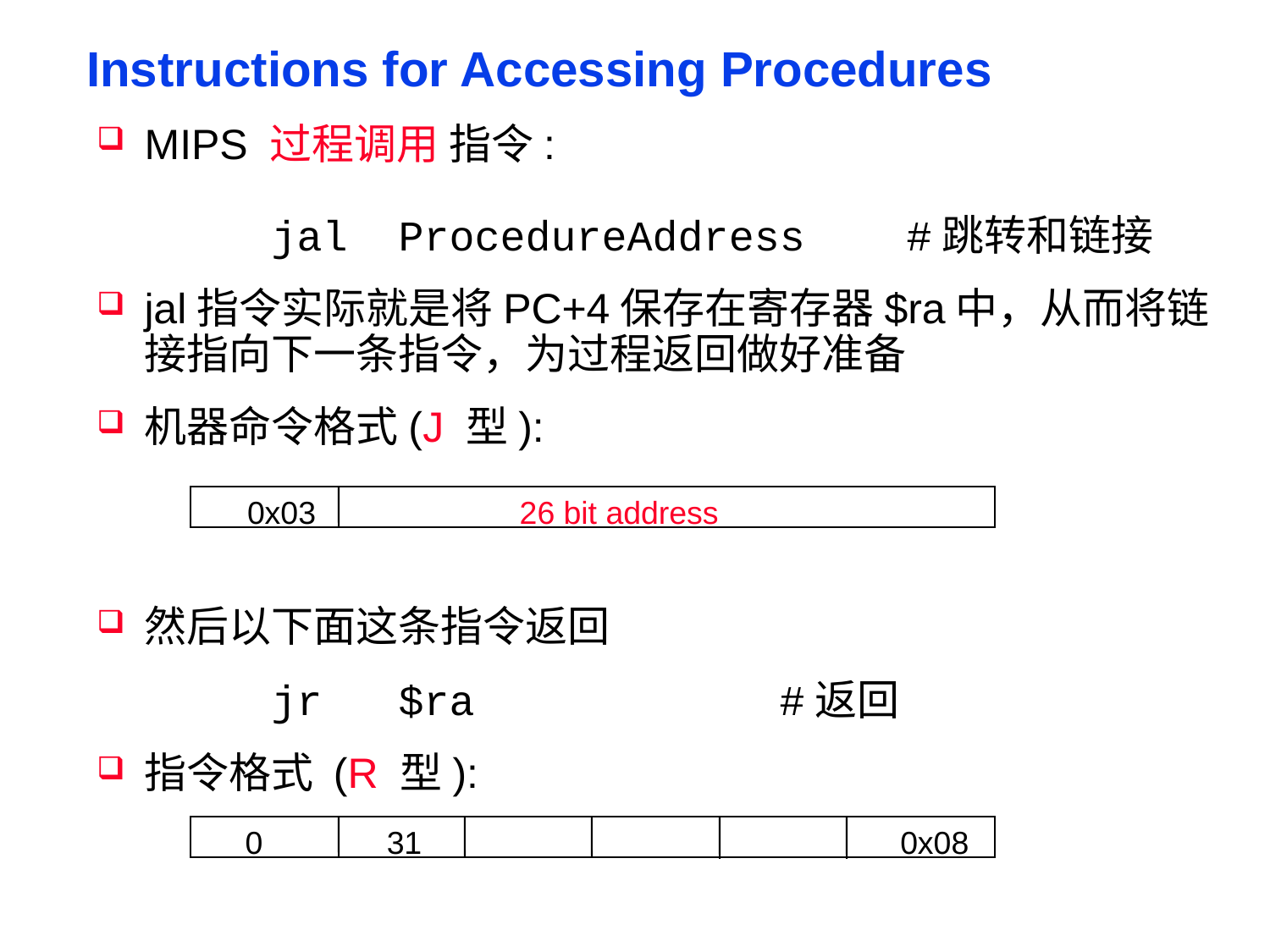

# Instructions for Accessing Procedures

MIPS 过程调用 指令:
	jal	ProcedureAddress	#跳转和链接
jal指令实际就是将PC+4保存在寄存器$ra中，从而将链接指向下一条指令，为过程返回做好准备
机器命令格式(J 型):

然后以下面这条指令返回
		jr	$ra			#返回
指令格式 (R 型):

0x03                       26 bit address

 0              31                                                      0x08